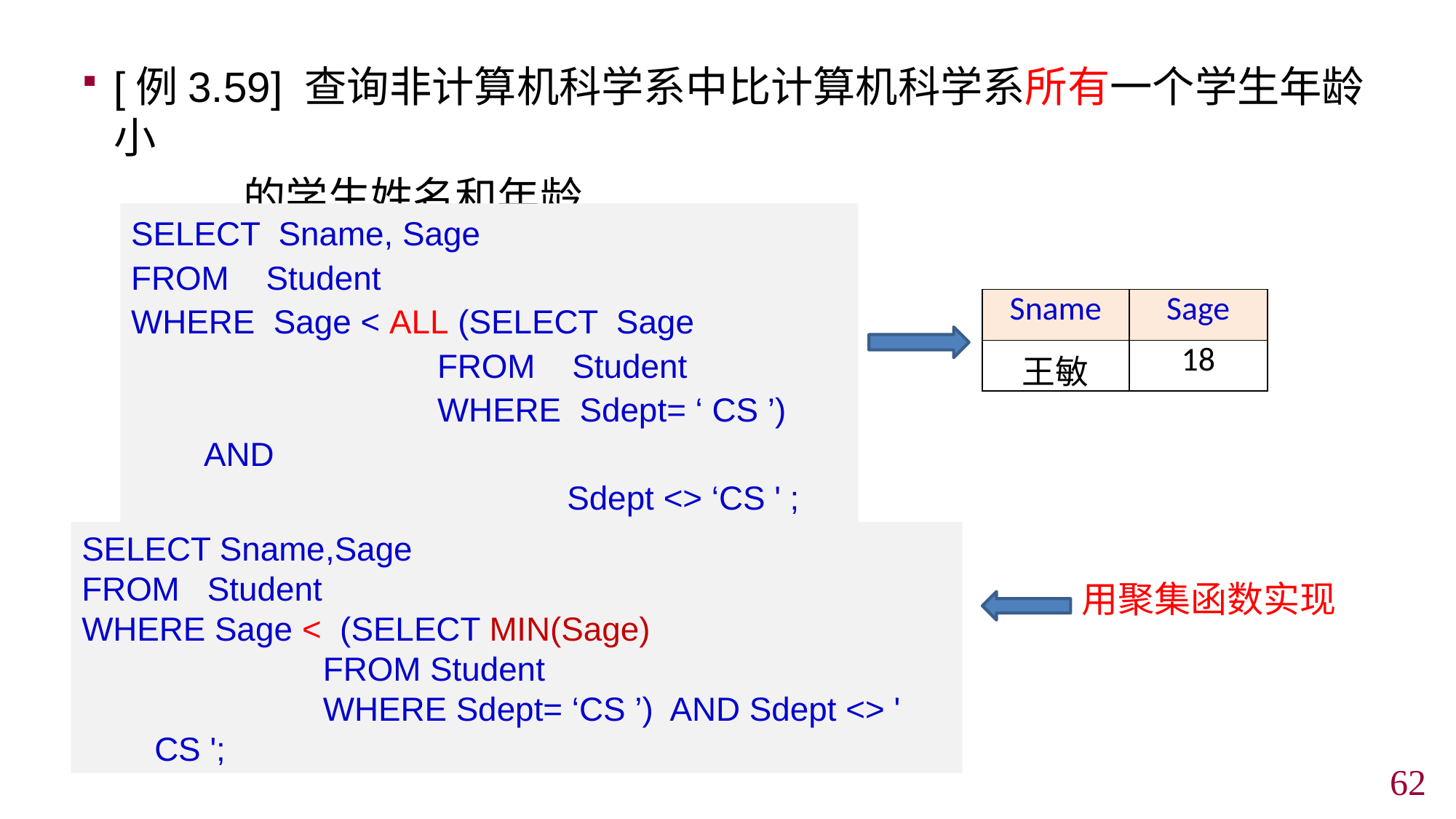

[例3.59] 查询非计算机科学系中比计算机科学系所有一个学生年龄小
                的学生姓名和年龄.
SELECT  Sname, Sage
FROM    Student
WHERE  Sage < ALL (SELECT  Sage
                                 FROM    Student
                                 WHERE  Sdept= ‘ CS ’)  AND
                                               Sdept <> ‘CS ' ;
| Sname | Sage |
| --- | --- |
| 王敏 | 18 |

SELECT Sname,Sage
FROM   Student
WHERE Sage <  (SELECT MIN(Sage)
                          FROM Student
                          WHERE Sdept= ‘CS ’)  AND Sdept <> ' CS ';
用聚集函数实现

62